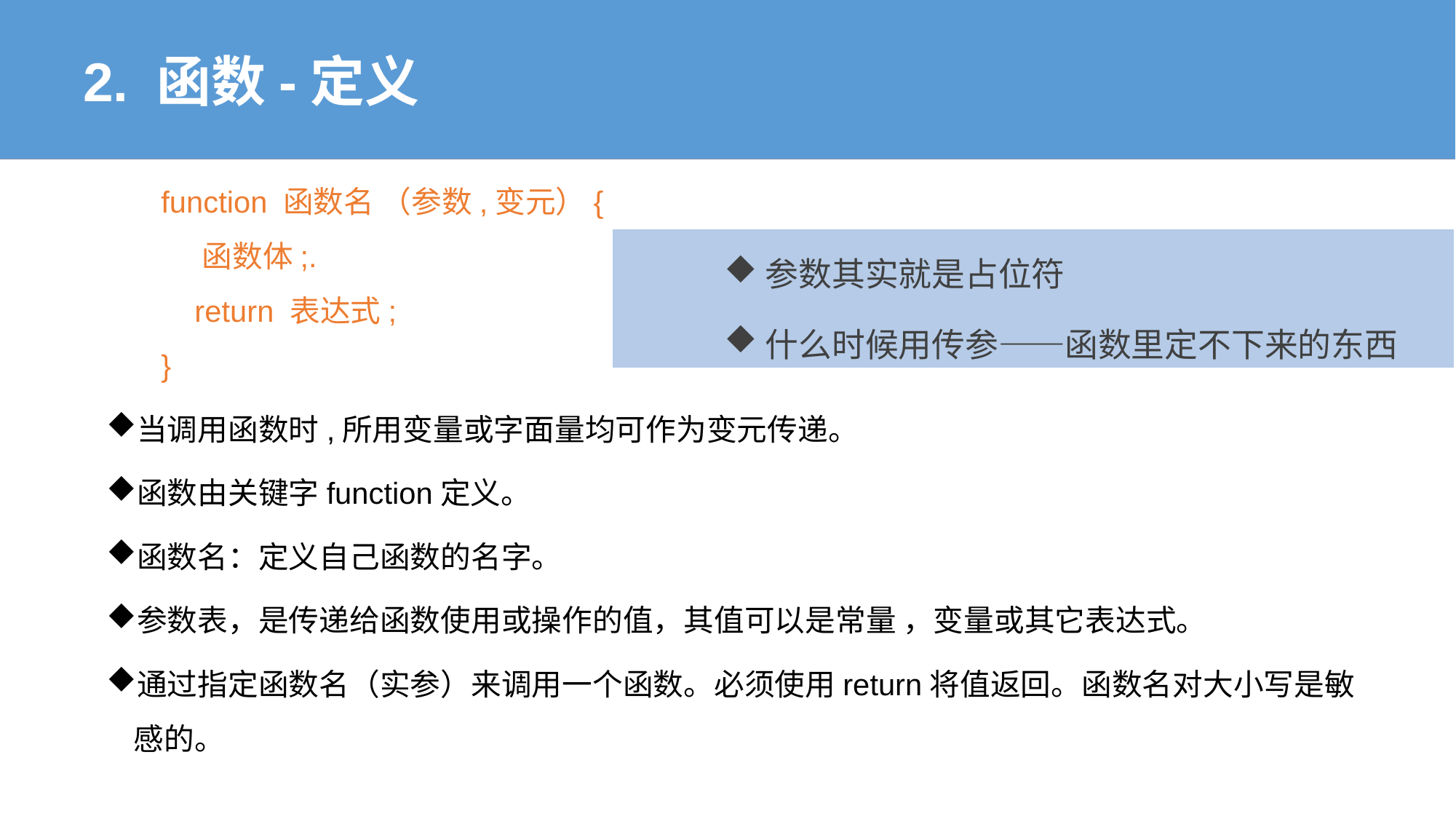

2. 函数-定义

function 函数名 （参数,变元）{
    函数体;.
    return 表达式;
}
当调用函数时,所用变量或字面量均可作为变元传递。
函数由关键字function定义。
函数名：定义自己函数的名字。
参数表，是传递给函数使用或操作的值，其值可以是常量 ，变量或其它表达式。
通过指定函数名（实参）来调用一个函数。必须使用return将值返回。函数名对大小写是敏感的。
参数其实就是占位符
什么时候用传参——函数里定不下来的东西